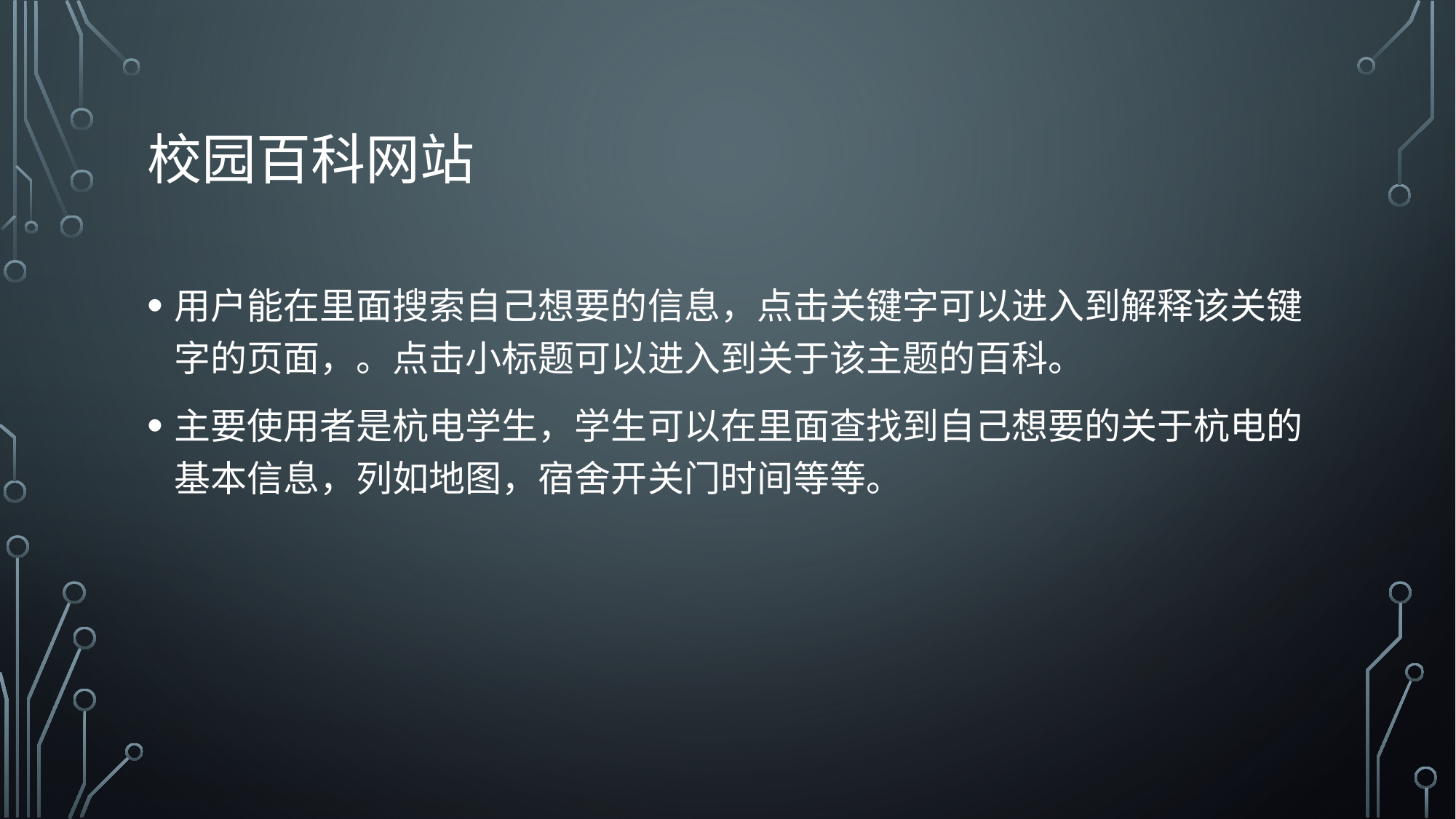

# 校园百科网站
用户能在里面搜索自己想要的信息，点击关键字可以进入到解释该关键字的页面，。点击小标题可以进入到关于该主题的百科。
主要使用者是杭电学生，学生可以在里面查找到自己想要的关于杭电的基本信息，列如地图，宿舍开关门时间等等。